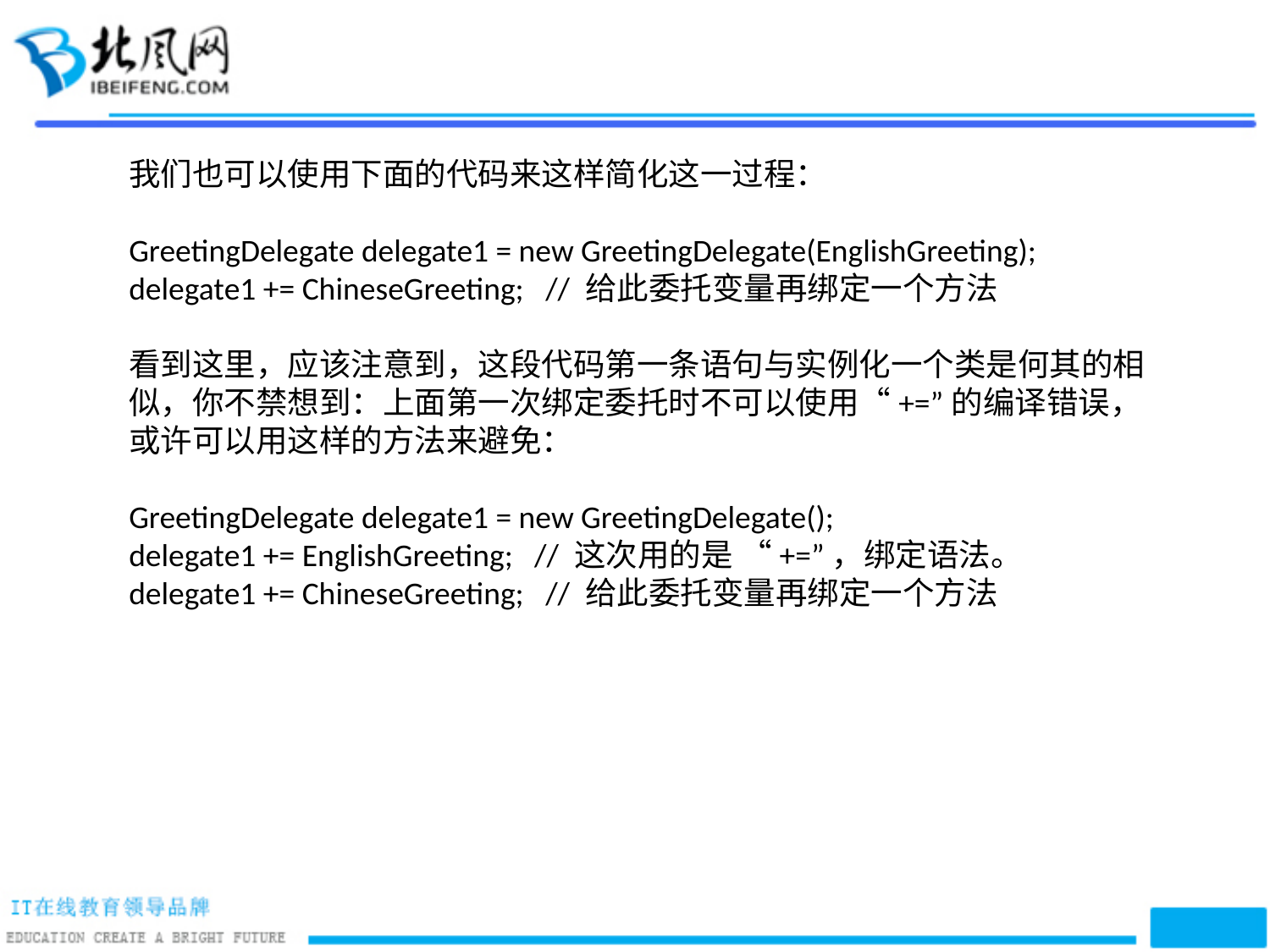

我们也可以使用下面的代码来这样简化这一过程：

GreetingDelegate delegate1 = new GreetingDelegate(EnglishGreeting);
delegate1 += ChineseGreeting;   // 给此委托变量再绑定一个方法

看到这里，应该注意到，这段代码第一条语句与实例化一个类是何其的相似，你不禁想到：上面第一次绑定委托时不可以使用“+=”的编译错误，或许可以用这样的方法来避免：

GreetingDelegate delegate1 = new GreetingDelegate();
delegate1 += EnglishGreeting;   // 这次用的是 “+=”，绑定语法。
delegate1 += ChineseGreeting;   // 给此委托变量再绑定一个方法